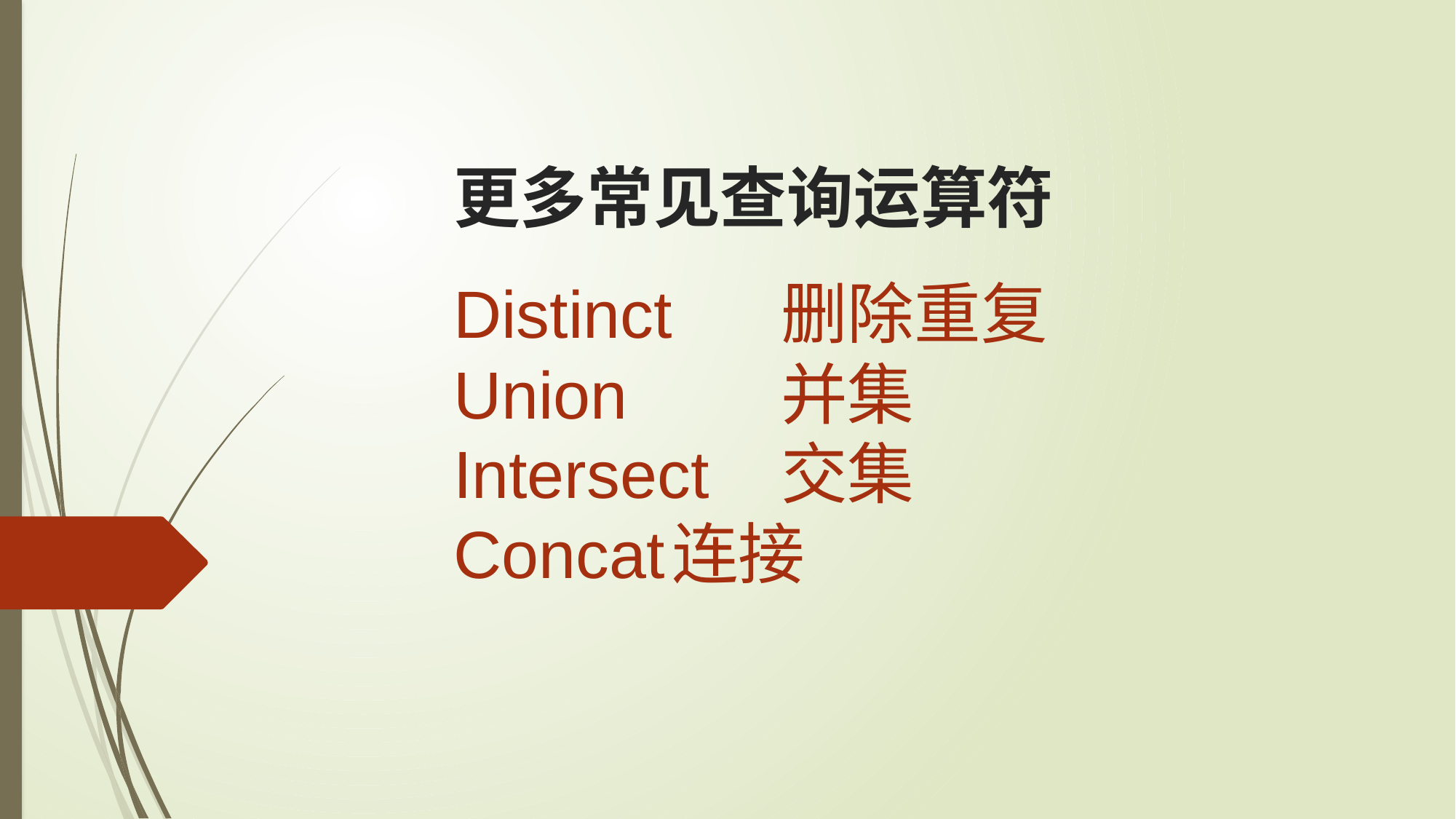

更多常见查询运算符

Distinct  	删除重复
Union		并集
Intersect	交集
Concat	连接